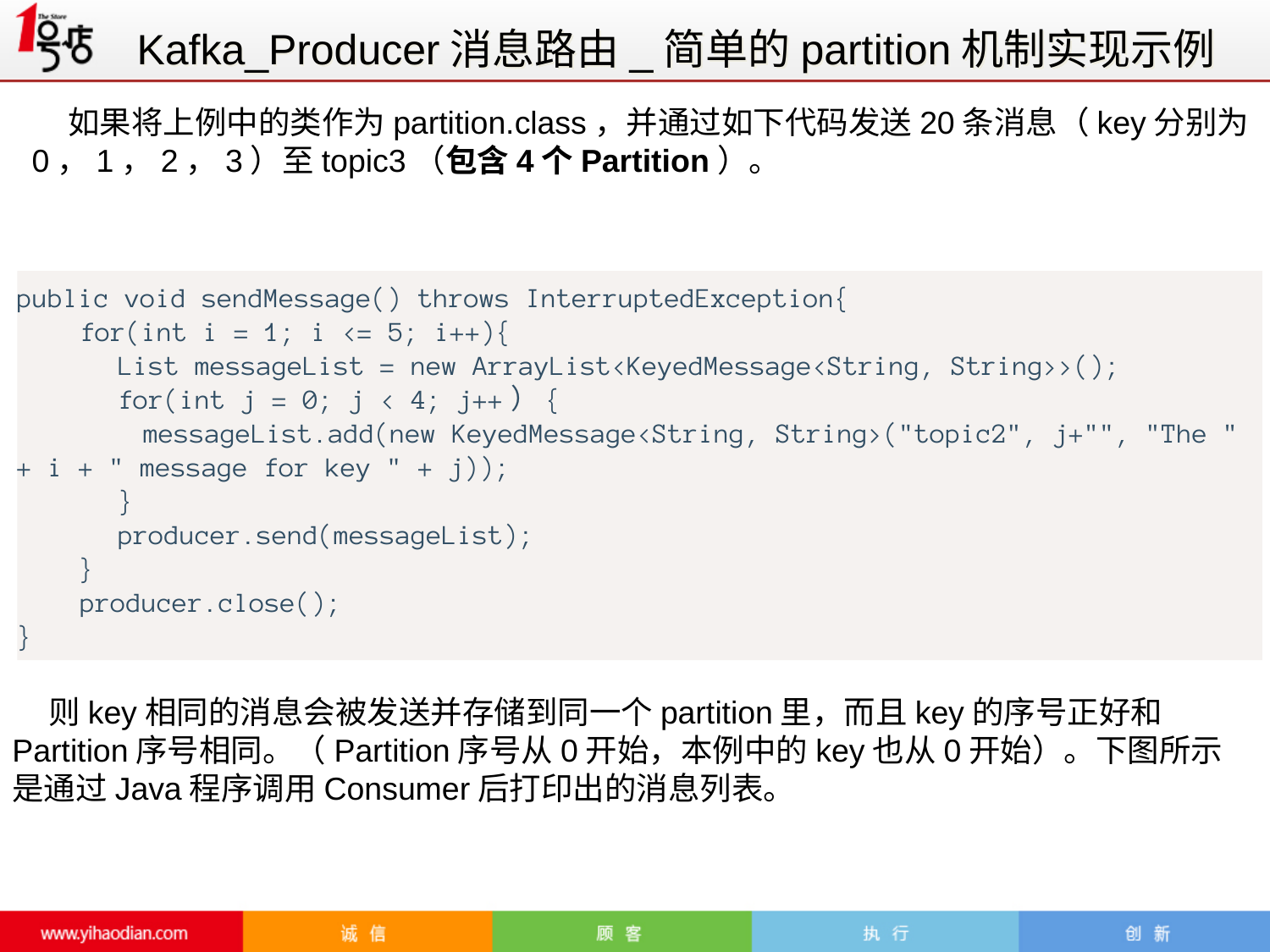

Kafka_Producer消息路由_简单的partition机制实现示例
    如果将上例中的类作为partition.class，并通过如下代码发送20条消息（key分别为0，1，2，3）至topic3（包含4个Partition）。
public void sendMessage() throws InterruptedException{
　　for(int i = 1; i <= 5; i++){
　　      List messageList = new ArrayList<KeyedMessage<String, String>>();
　　      for(int j = 0; j < 4; j++）{
　　          messageList.add(new KeyedMessage<String, String>("topic2", j+"", "The " + i + " message for key " + j));
　　      }
　　      producer.send(messageList);
    }
　　producer.close();
}
    则key相同的消息会被发送并存储到同一个partition里，而且key的序号正好和Partition序号相同。（Partition序号从0开始，本例中的key也从0开始）。下图所示是通过Java程序调用Consumer后打印出的消息列表。